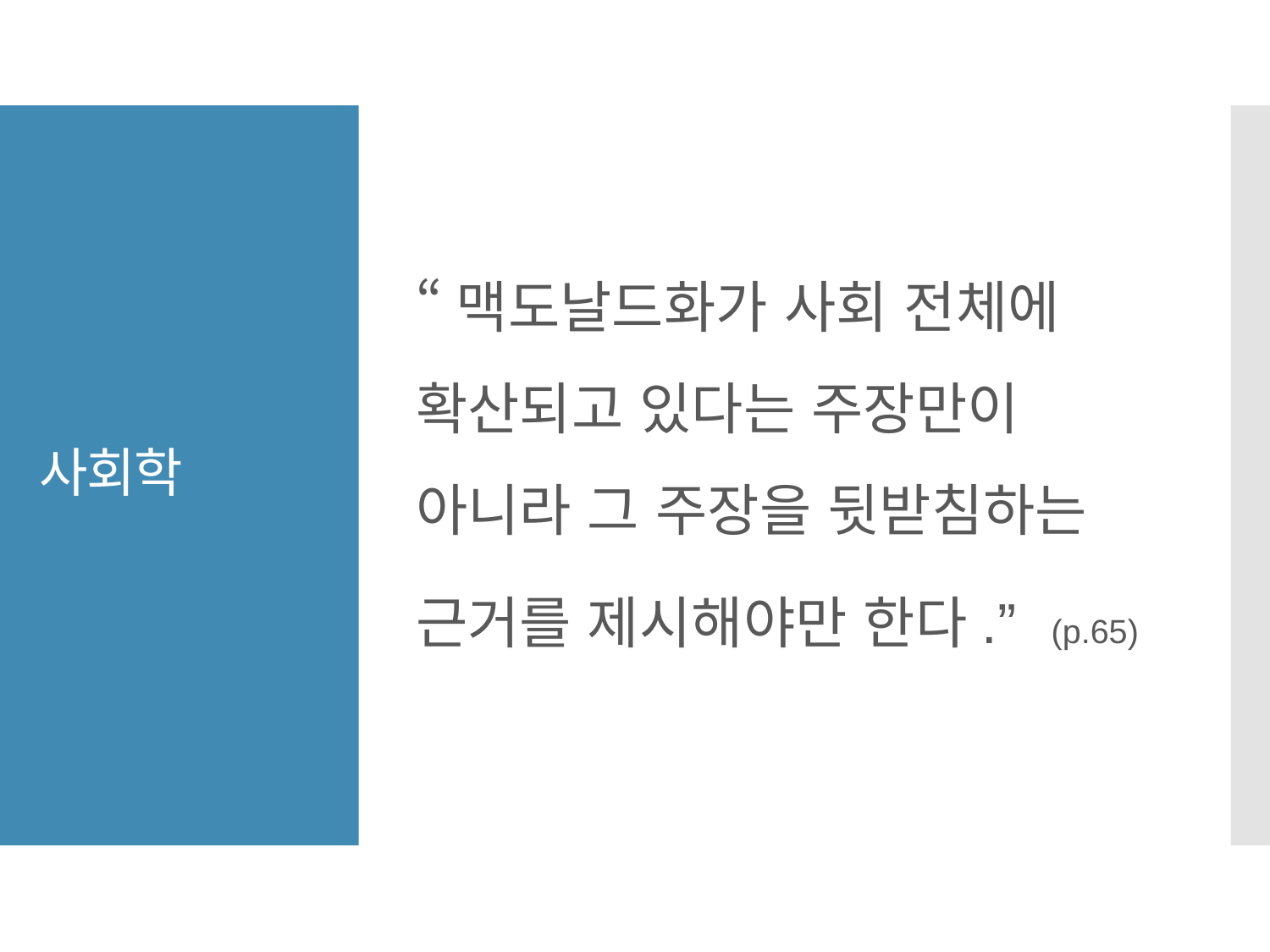

“맥도날드화가 사회 전체에 확산되고 있다는 주장만이 아니라 그 주장을 뒷받침하는 근거를 제시해야만 한다.”  (p.65)

# 사회학